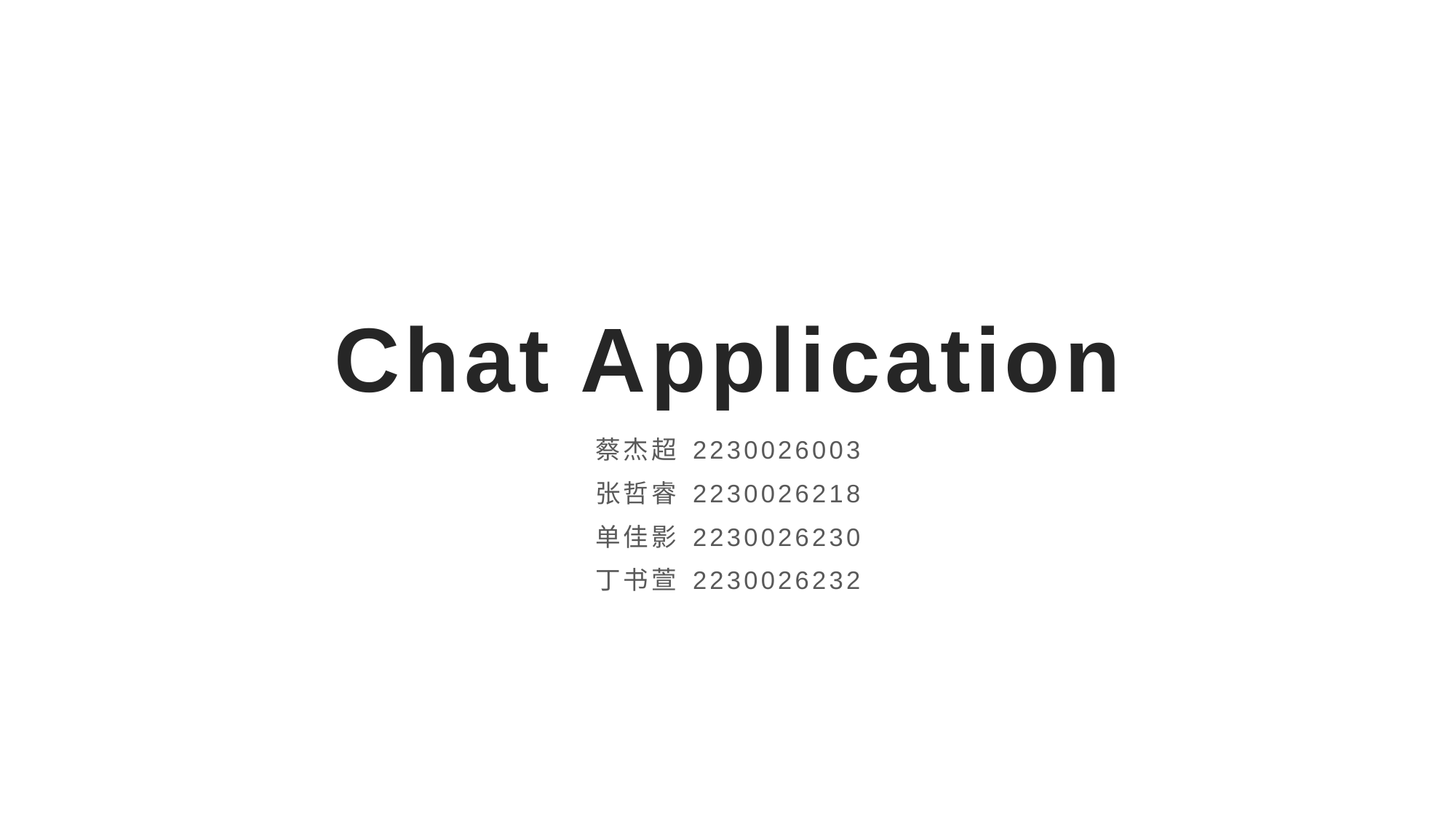

# Chat Application
蔡杰超 2230026003
张哲睿 2230026218
单佳影 2230026230
丁书萱 2230026232